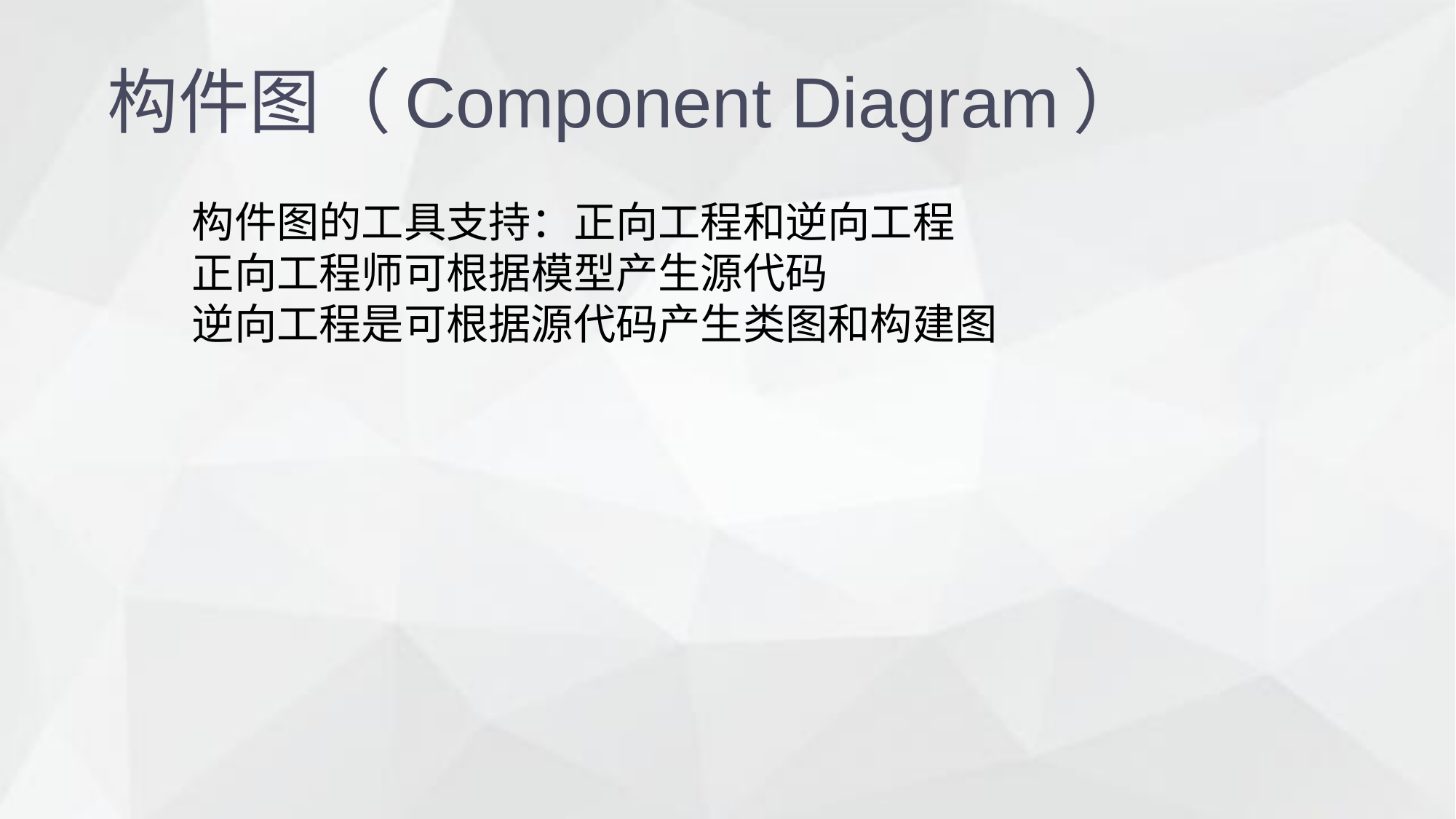

构件图（Component Diagram）

构件图的工具支持：正向工程和逆向工程
正向工程师可根据模型产生源代码
逆向工程是可根据源代码产生类图和构建图